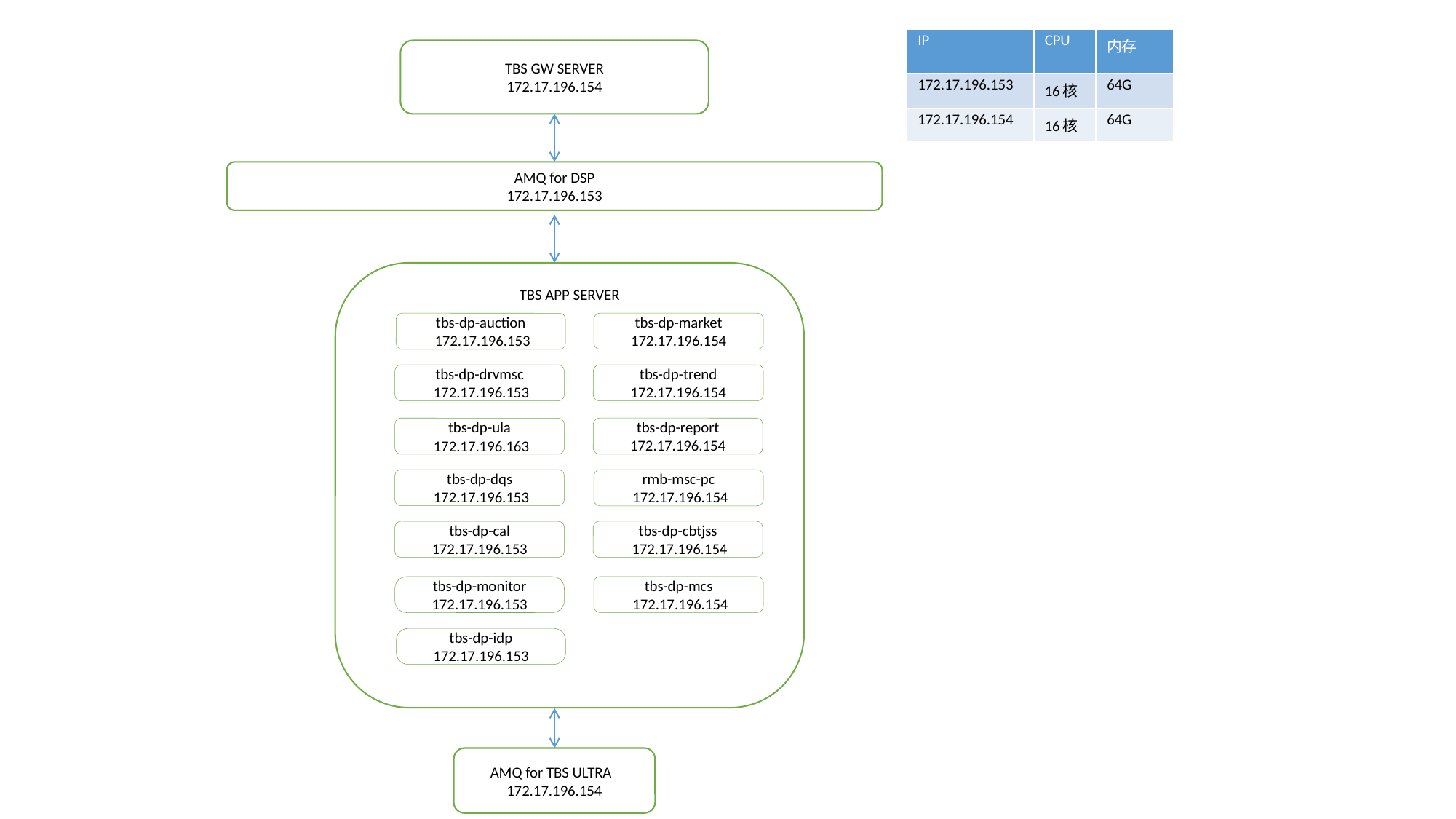

| IP | CPU | 内存 |
| --- | --- | --- |
| 172.17.196.153 | 16核 | 64G |
| 172.17.196.154 | 16核 | 64G |
TBS GW SERVER
172.17.196.154

AMQ for DSP
172.17.196.153
TBS APP SERVER

tbs-dp-market 172.17.196.154
tbs-dp-trend 172.17.196.154
tbs-dp-report
172.17.196.154
tbs-dp-auction
 172.17.196.153
tbs-dp-drvmsc
 172.17.196.153
tbs-dp-ula
 172.17.196.163
tbs-dp-dqs
 172.17.196.153
rmb-msc-pc
 172.17.196.154
tbs-dp-cbtjss
 172.17.196.154
tbs-dp-cal 172.17.196.153
tbs-dp-mcs
 172.17.196.154
tbs-dp-monitor 172.17.196.153
tbs-dp-idp
172.17.196.153
AMQ for TBS ULTRA
172.17.196.154